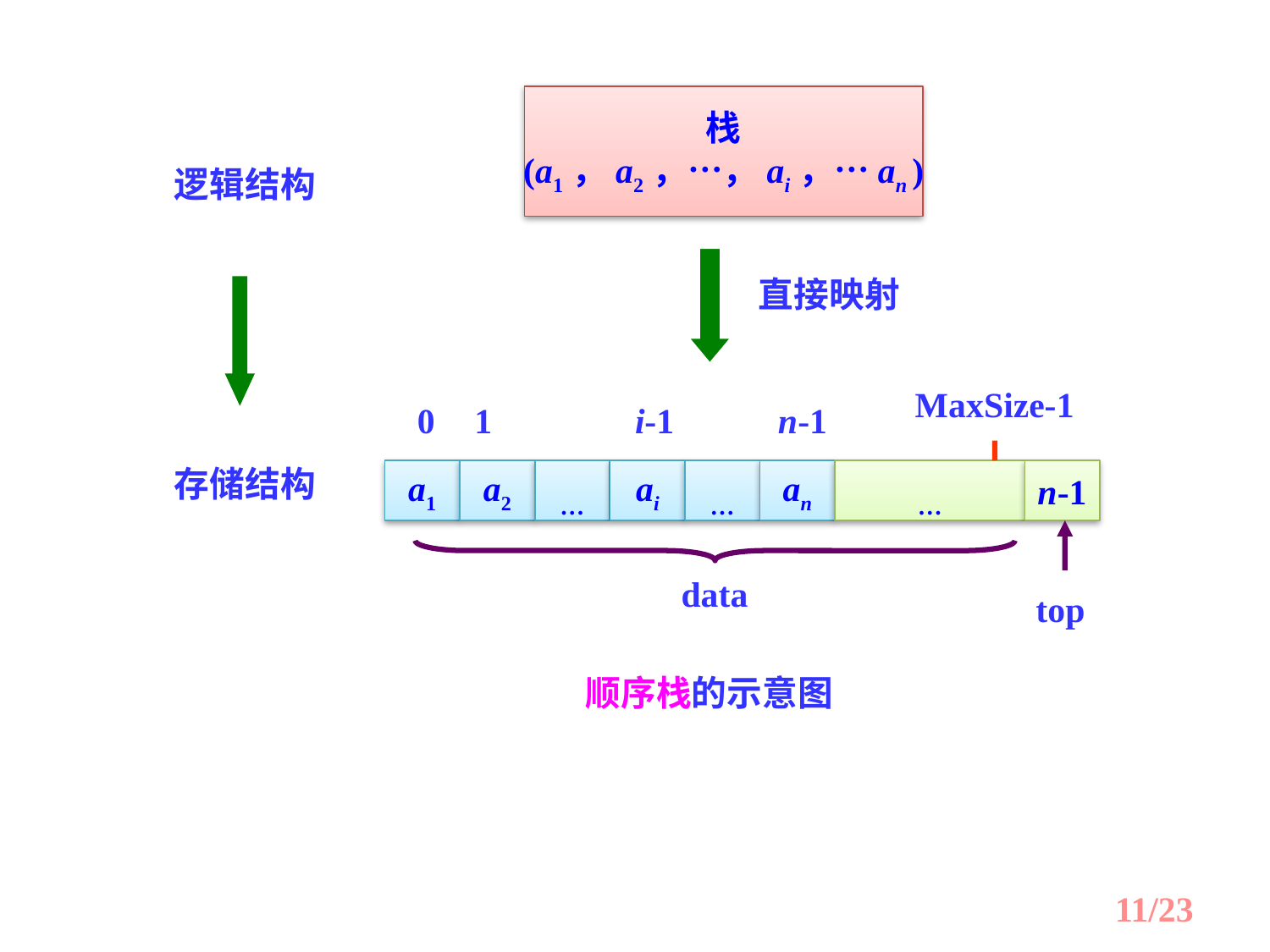

栈
(a1，a2，…，ai，…an )
逻辑结构

直接映射

MaxSize-1
0
1
i-1
n-1

存储结构
a1
a2
…
ai
…
an
…
n-1

data
top
顺序栈的示意图
11/23